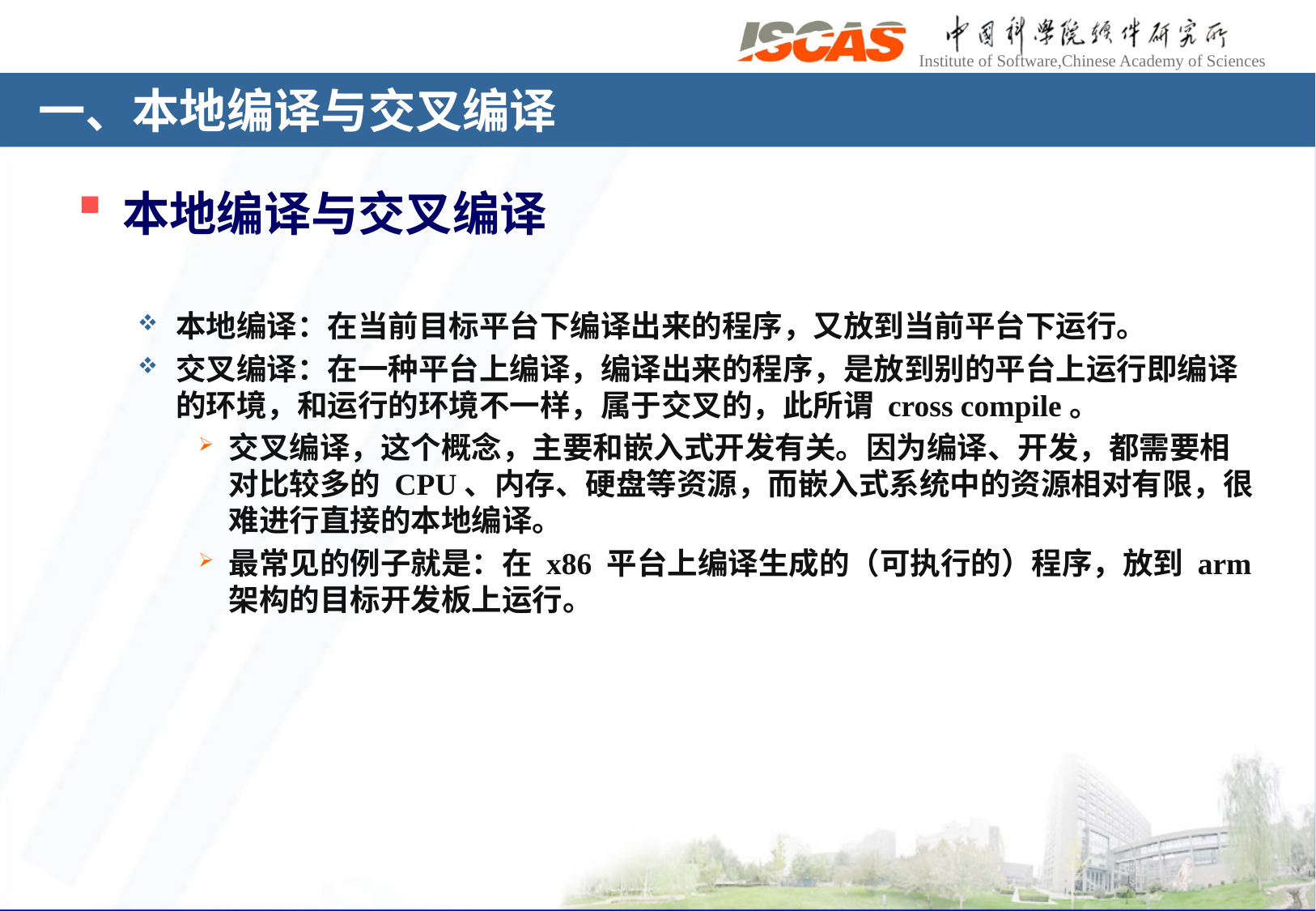

# 一、本地编译与交叉编译
本地编译与交叉编译

本地编译：在当前目标平台下编译出来的程序，又放到当前平台下运行。
交叉编译：在一种平台上编译，编译出来的程序，是放到别的平台上运行即编译的环境，和运行的环境不一样，属于交叉的，此所谓 cross compile。
交叉编译，这个概念，主要和嵌入式开发有关。因为编译、开发，都需要相对比较多的 CPU、内存、硬盘等资源，而嵌入式系统中的资源相对有限，很难进行直接的本地编译。
最常见的例子就是：在 x86 平台上编译生成的（可执行的）程序，放到 arm架构的目标开发板上运行。